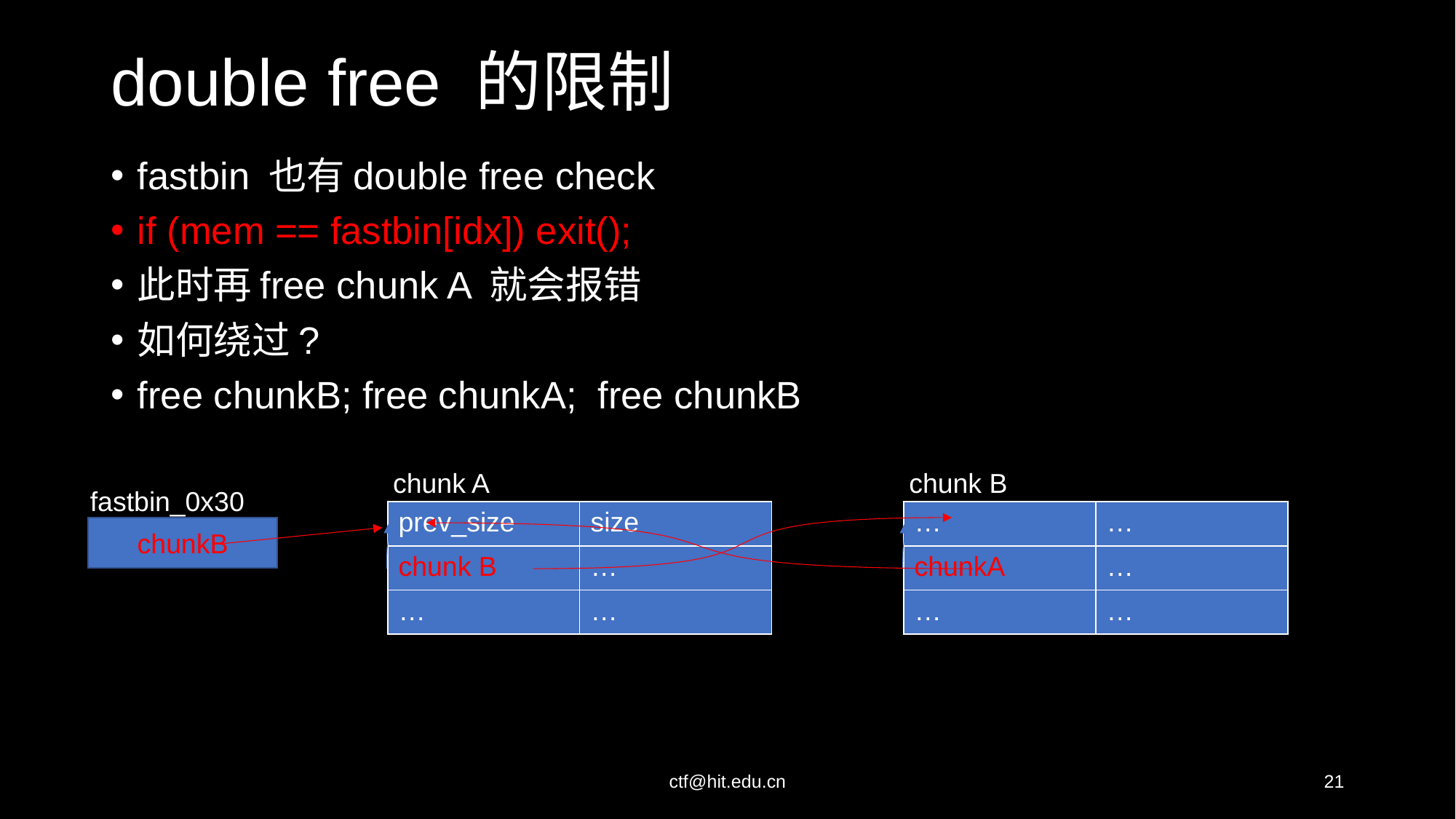

# double free 的限制
fastbin 也有double free check
if (mem == fastbin[idx]) exit();
此时再free chunk A 就会报错
如何绕过?
free chunkB; free chunkA;  free chunkB
chunk A
chunk B
fastbin_0x30
| prev\_size | size |
| --- | --- |
| chunk B | … |
| … | … |
| … | … |
| --- | --- |
| chunkA | … |
| … | … |
chunkB
ctf@hit.edu.cn
21